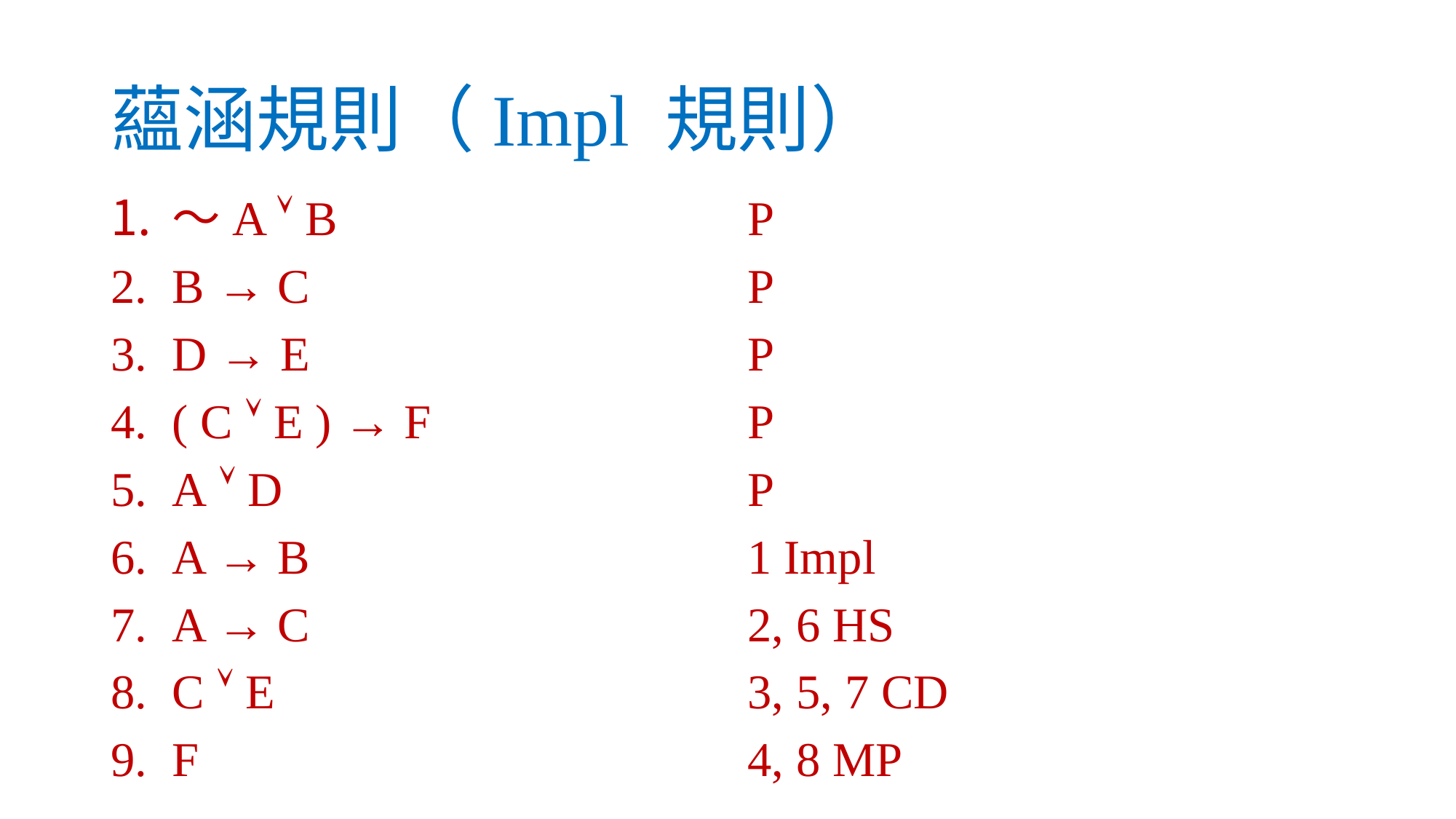

# 蘊涵規則（Impl 規則）
～A ∨ B
B → C
D → E
( C ∨ E ) → F
A ∨ D
A → B
A → C
C ∨ E
F

P
P
P
P
P
1 Impl
2, 6 HS
3, 5, 7 CD
4, 8 MP